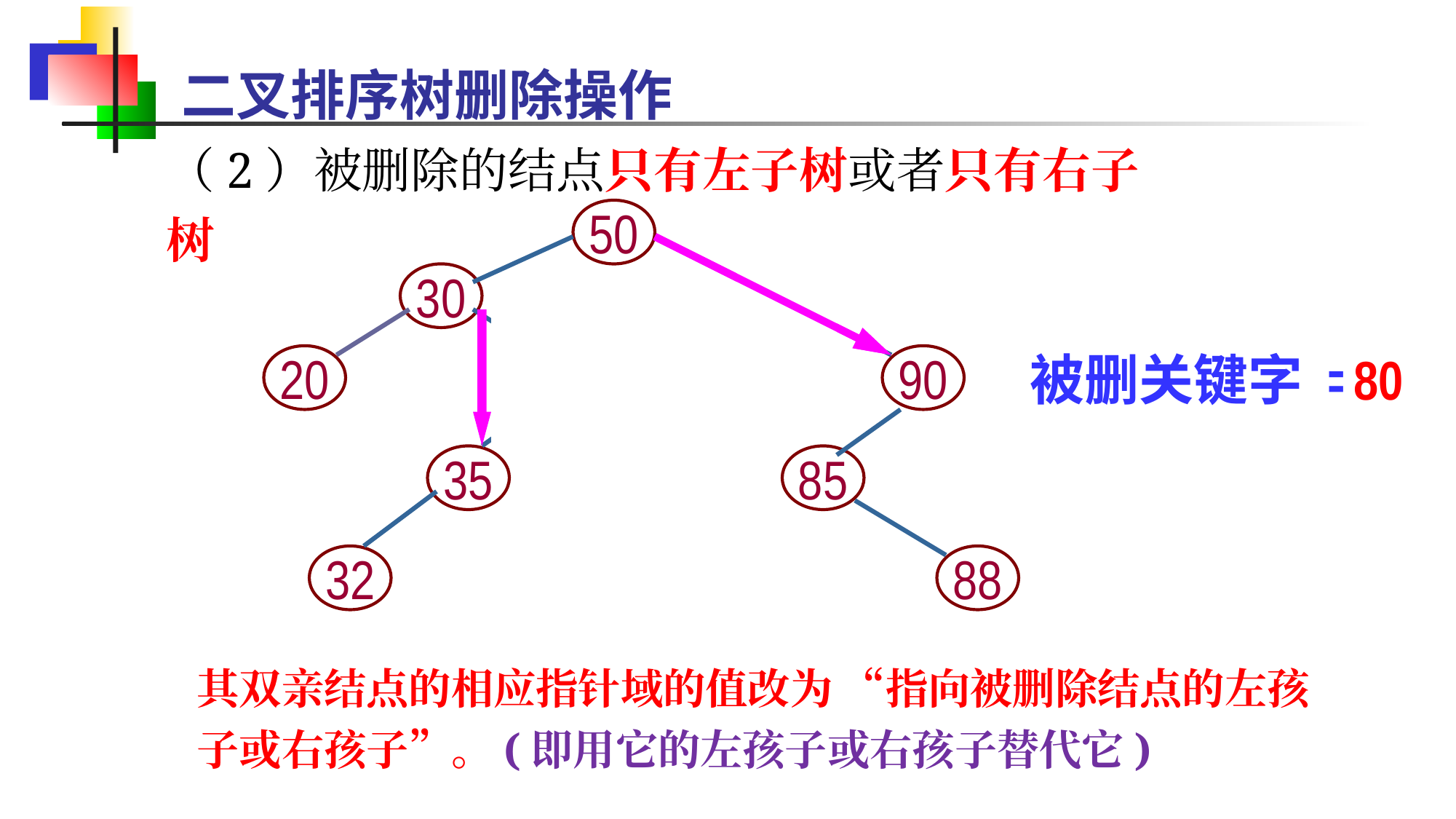

二叉排序树删除操作
（2）被删除的结点只有左子树或者只有右子树
50

30
80

被删关键字 = 40
80
20
40
90

35
85

32
88
其双亲结点的相应指针域的值改为 “指向被删除结点的左孩子或右孩子”。(即用它的左孩子或右孩子替代它)